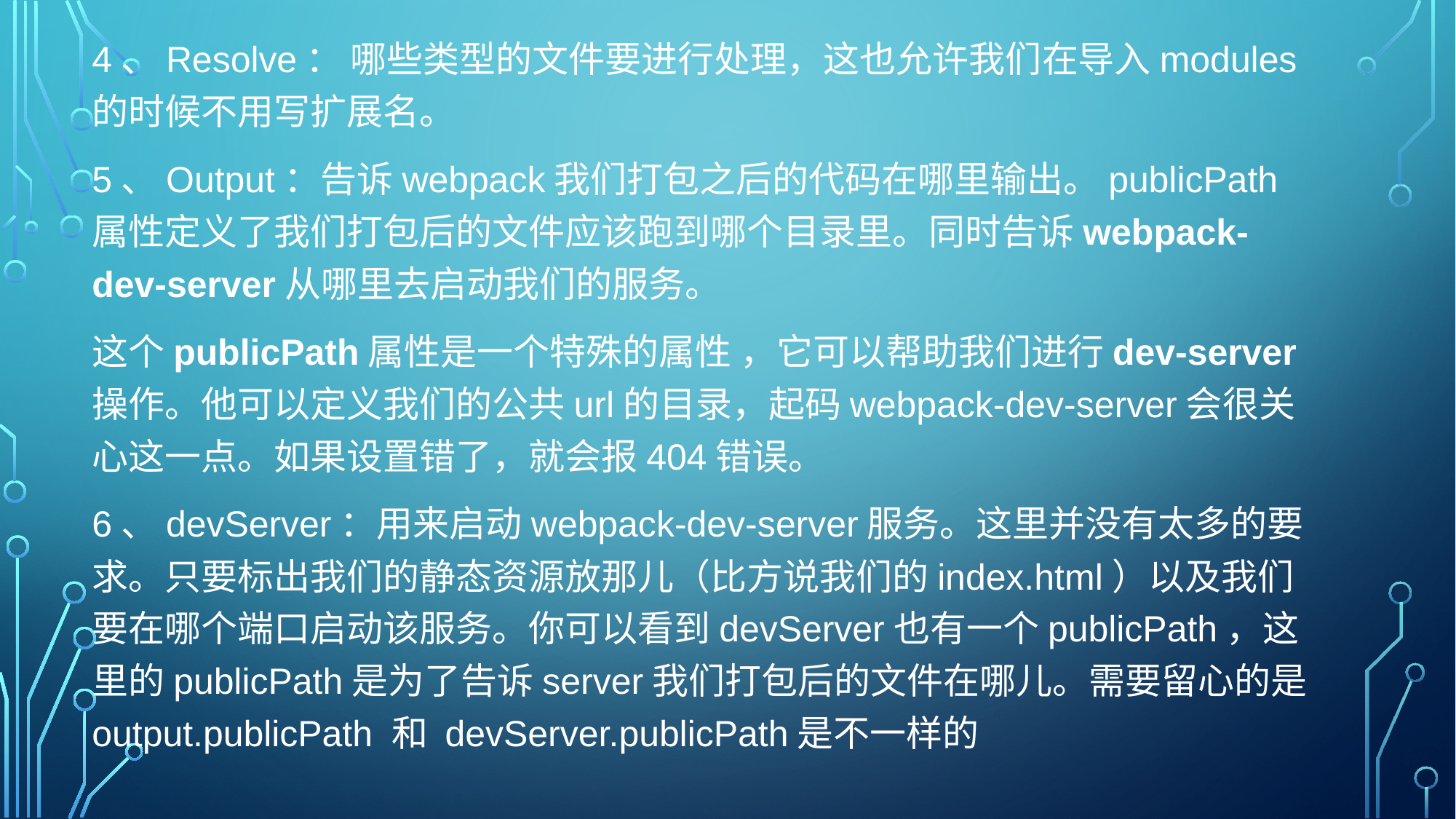

4、Resolve： 哪些类型的文件要进行处理，这也允许我们在导入modules的时候不用写扩展名。
5、Output：告诉webpack我们打包之后的代码在哪里输出。publicPath属性定义了我们打包后的文件应该跑到哪个目录里。同时告诉webpack-dev-server从哪里去启动我们的服务。
这个publicPath属性是一个特殊的属性 ，它可以帮助我们进行dev-server操作。他可以定义我们的公共url的目录，起码webpack-dev-server会很关心这一点。如果设置错了，就会报404错误。
6、devServer：用来启动webpack-dev-server服务。这里并没有太多的要求。只要标出我们的静态资源放那儿（比方说我们的index.html）以及我们要在哪个端口启动该服务。你可以看到devServer也有一个publicPath，这里的publicPath是为了告诉server我们打包后的文件在哪儿。需要留心的是 output.publicPath 和 devServer.publicPath是不一样的